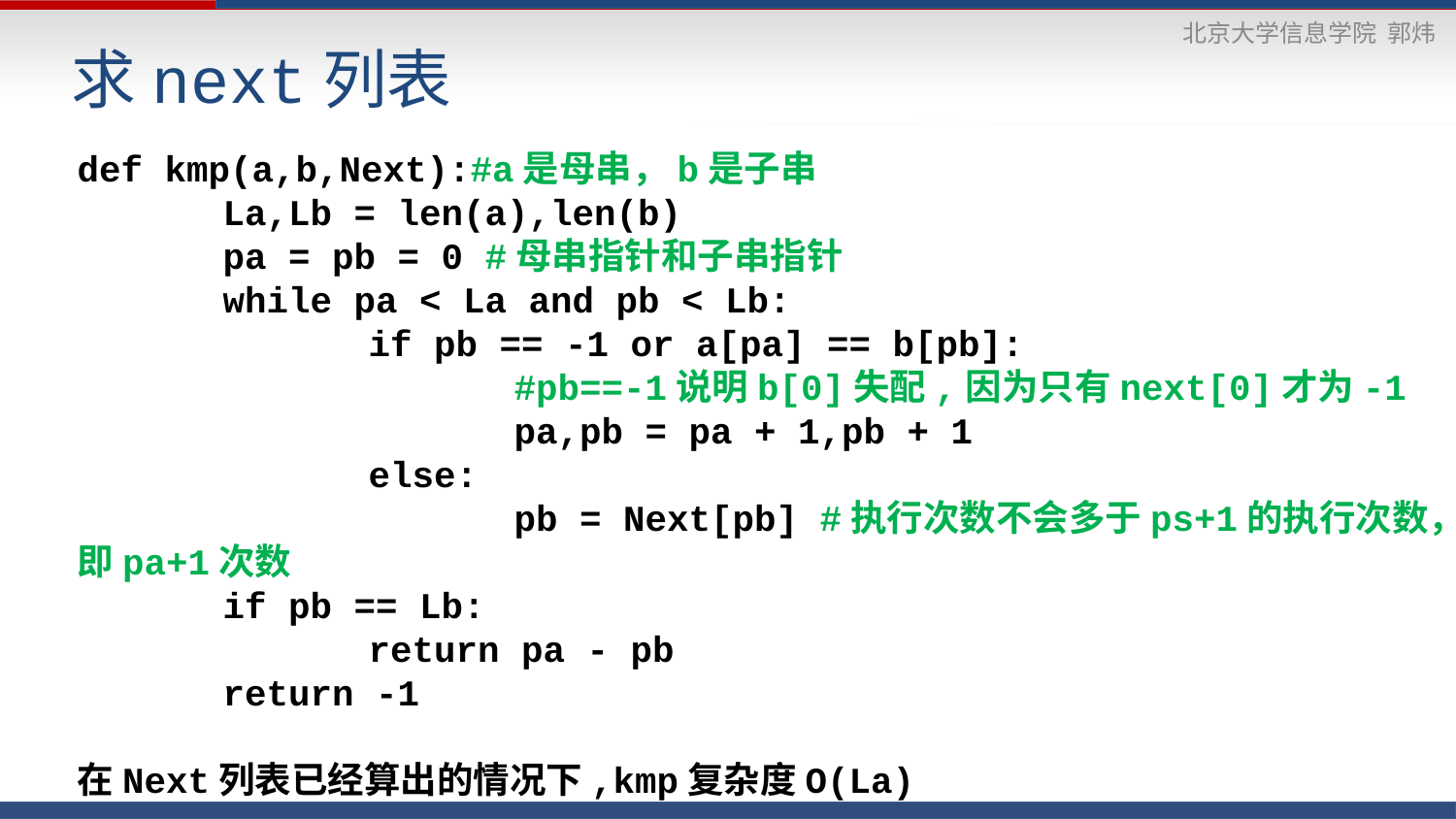

# 求next列表

def kmp(a,b,Next):#a是母串，b是子串
	La,Lb = len(a),len(b)
	pa = pb = 0 #母串指针和子串指针
	while pa < La and pb < Lb:
		if pb == -1 or a[pa] == b[pb]:
			#pb==-1说明b[0]失配,因为只有next[0]才为-1
			pa,pb = pa + 1,pb + 1
		else:
			pb = Next[pb] #执行次数不会多于ps+1的执行次数，即pa+1次数
	if pb == Lb:
		return pa - pb
	return -1

在Next列表已经算出的情况下,kmp复杂度O(La)